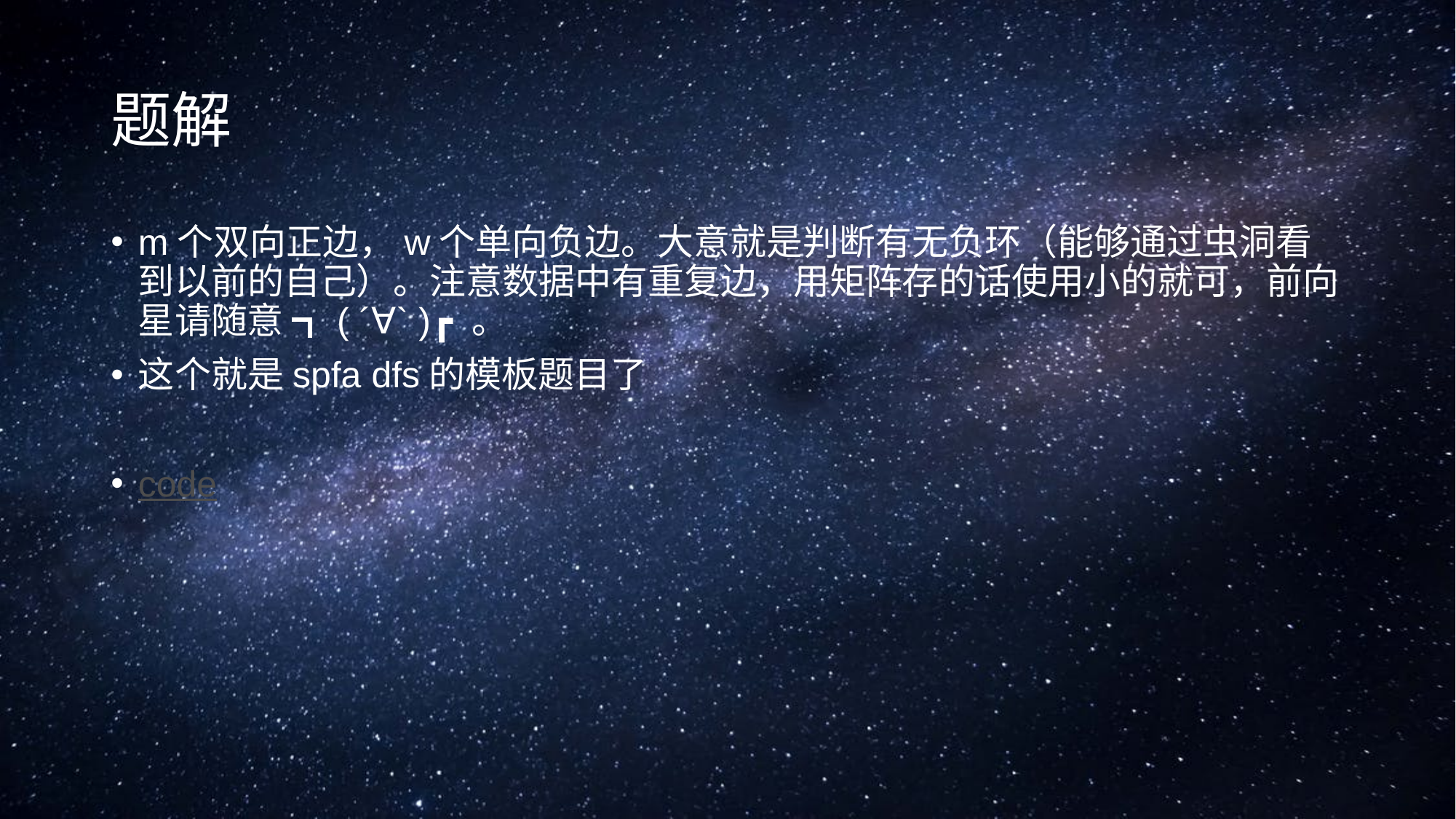

# 题解
m个双向正边，w个单向负边。大意就是判断有无负环（能够通过虫洞看到以前的自己）。注意数据中有重复边，用矩阵存的话使用小的就可，前向星请随意 ┓( ´∀` )┏ 。
这个就是spfa dfs的模板题目了

code